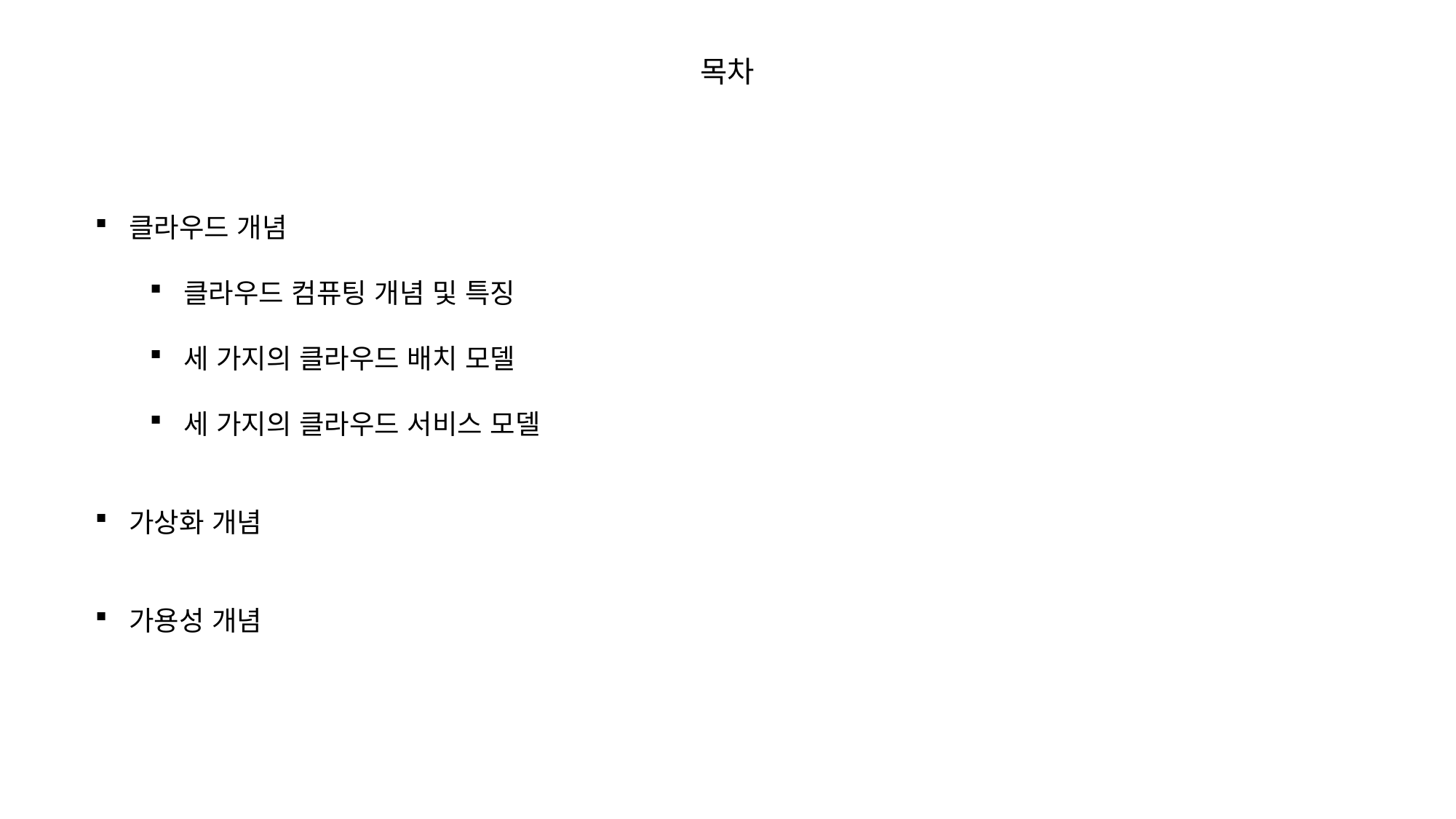

목차
클라우드 개념

클라우드 컴퓨팅 개념 및 특징

세 가지의 클라우드 배치 모델

세 가지의 클라우드 서비스 모델

가상화 개념

가용성 개념